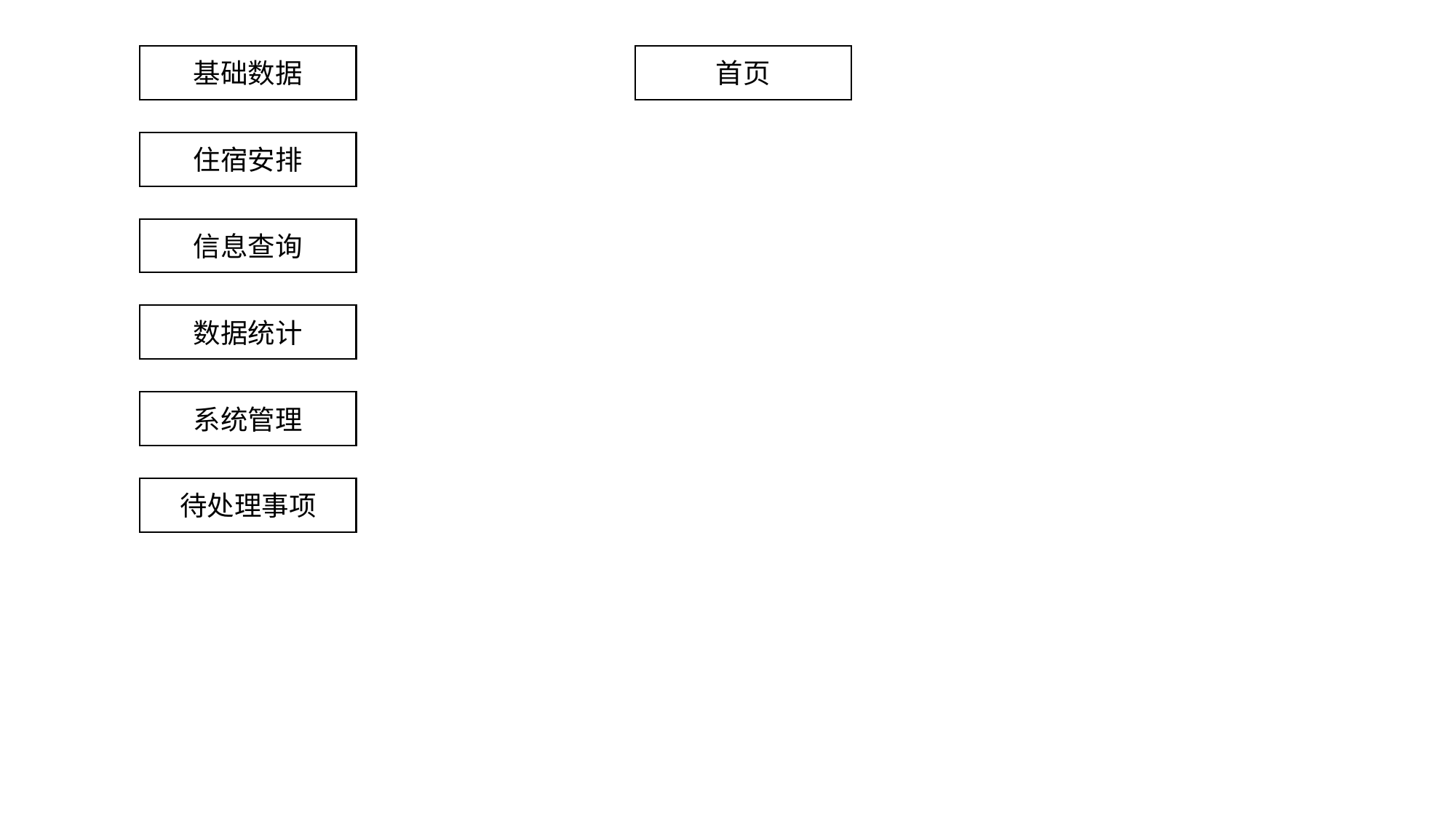

基础数据
首页
住宿安排
信息查询
数据统计
系统管理
待处理事项